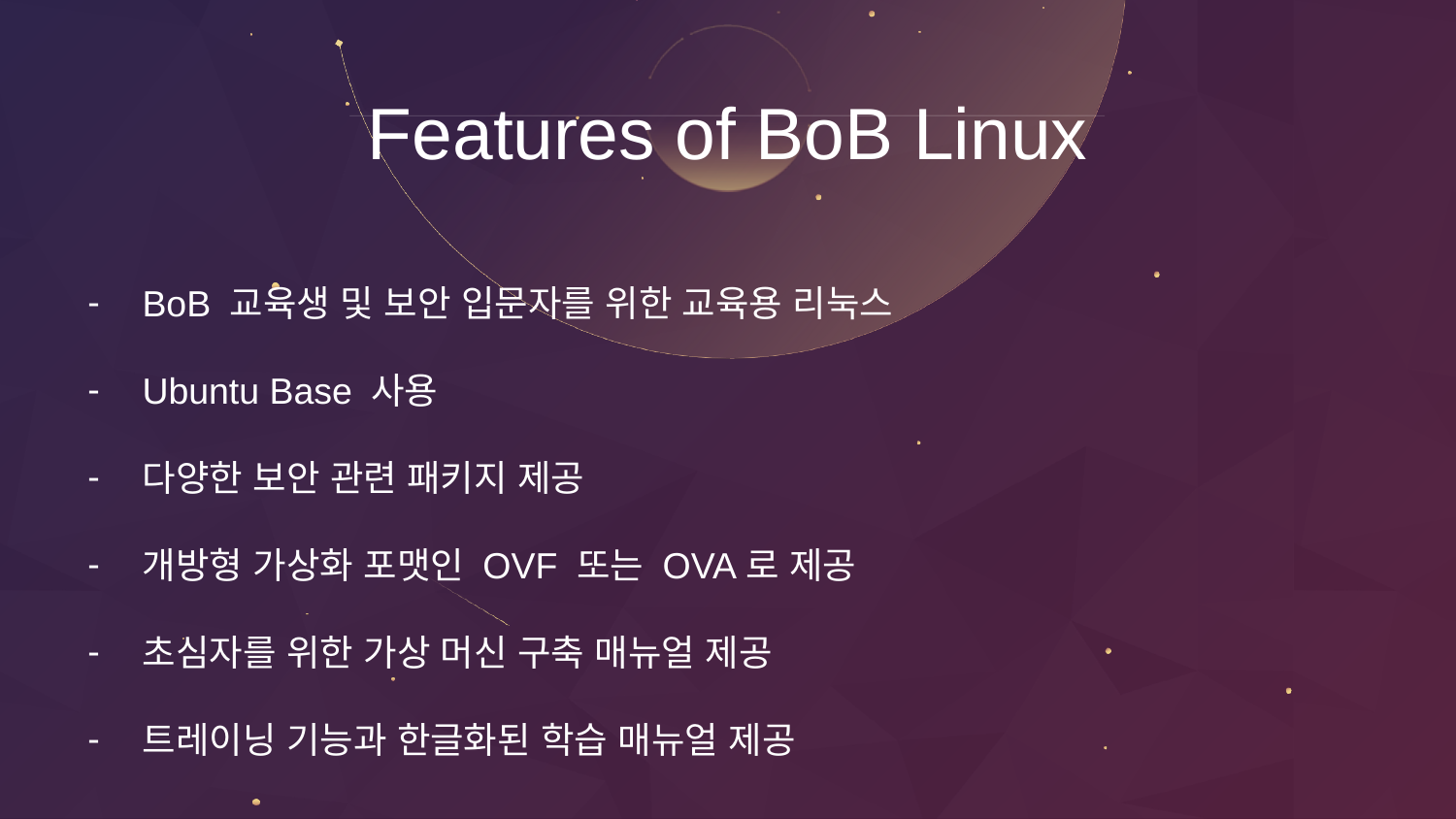

# Features of BoB Linux
BoB 교육생 및 보안 입문자를 위한 교육용 리눅스
Ubuntu Base 사용
다양한 보안 관련 패키지 제공
개방형 가상화 포맷인 OVF 또는 OVA로 제공
초심자를 위한 가상 머신 구축 매뉴얼 제공
트레이닝 기능과 한글화된 학습 매뉴얼 제공